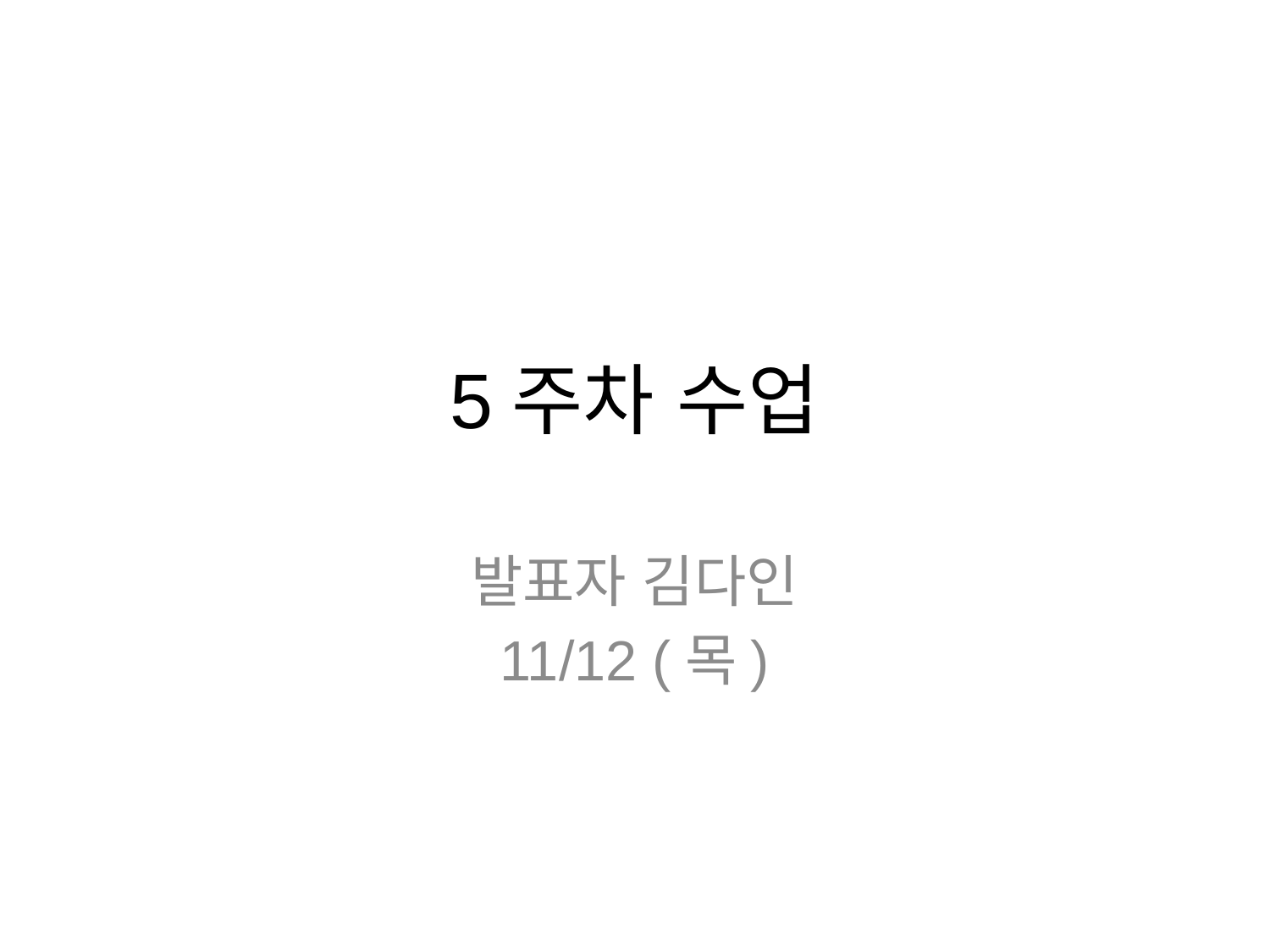

# 5주차 수업
발표자 김다인
11/12 (목)